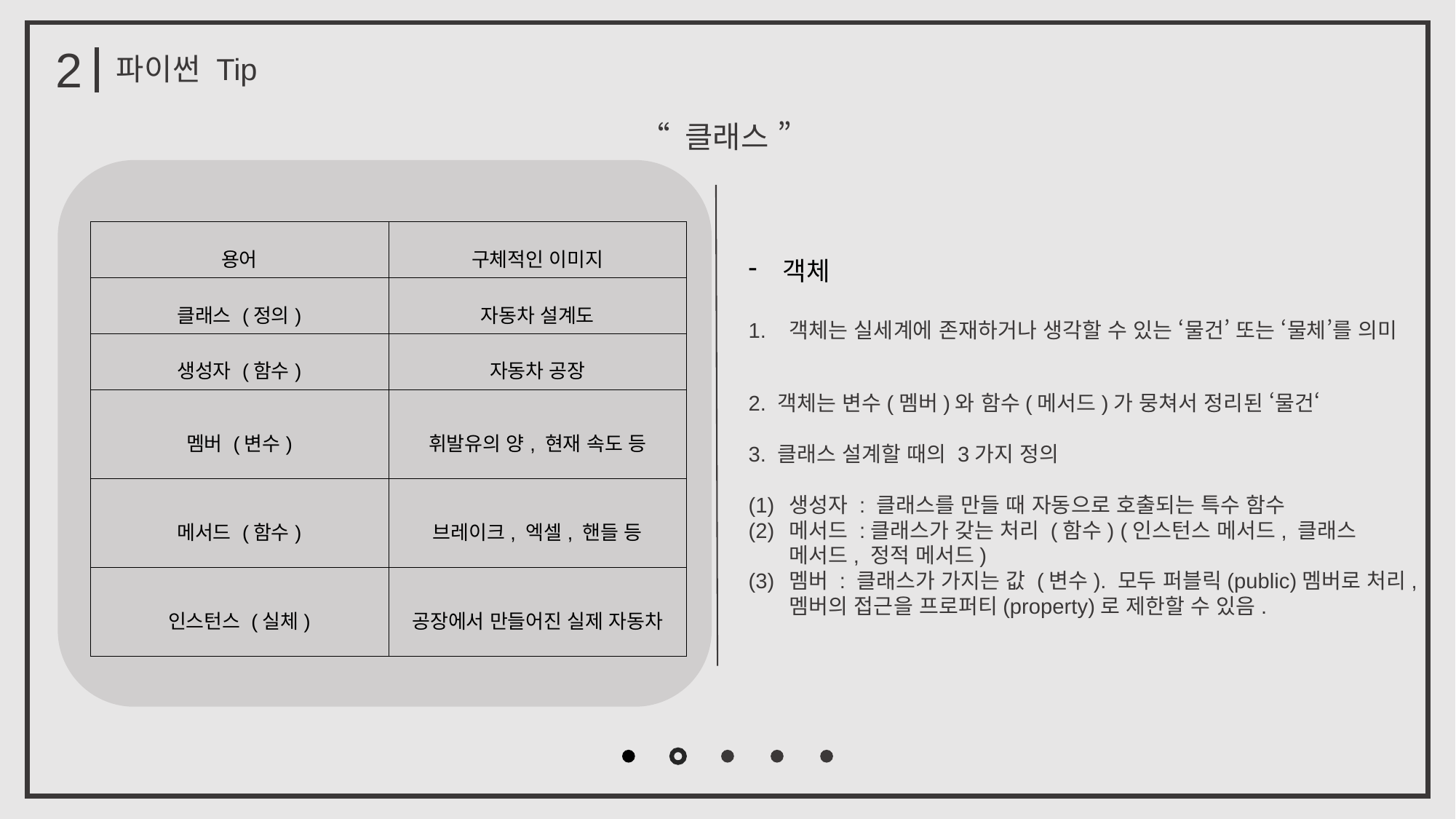

2
파이썬 Tip
“ 클래스 ”

| 용어 | 구체적인 이미지 |
| --- | --- |
| 클래스 (정의) | 자동차 설계도 |
| 생성자 (함수) | 자동차 공장 |
| 멤버 (변수) | 휘발유의 양, 현재 속도 등 |
| 메서드 (함수) | 브레이크, 엑셀, 핸들 등 |
| 인스턴스 (실체) | 공장에서 만들어진 실제 자동차 |
객체

객체는 실세계에 존재하거나 생각할 수 있는 ‘물건’ 또는 ‘물체’를 의미

2. 객체는 변수(멤버)와 함수(메서드)가 뭉쳐서 정리된 ‘물건‘

3. 클래스 설계할 때의 3가지 정의

생성자 : 클래스를 만들 때 자동으로 호출되는 특수 함수
메서드 :클래스가 갖는 처리 (함수) (인스턴스 메서드, 클래스 메서드, 정적 메서드)
멤버 : 클래스가 가지는 값 (변수). 모두 퍼블릭(public)멤버로 처리, 멤버의 접근을 프로퍼티(property)로 제한할 수 있음.